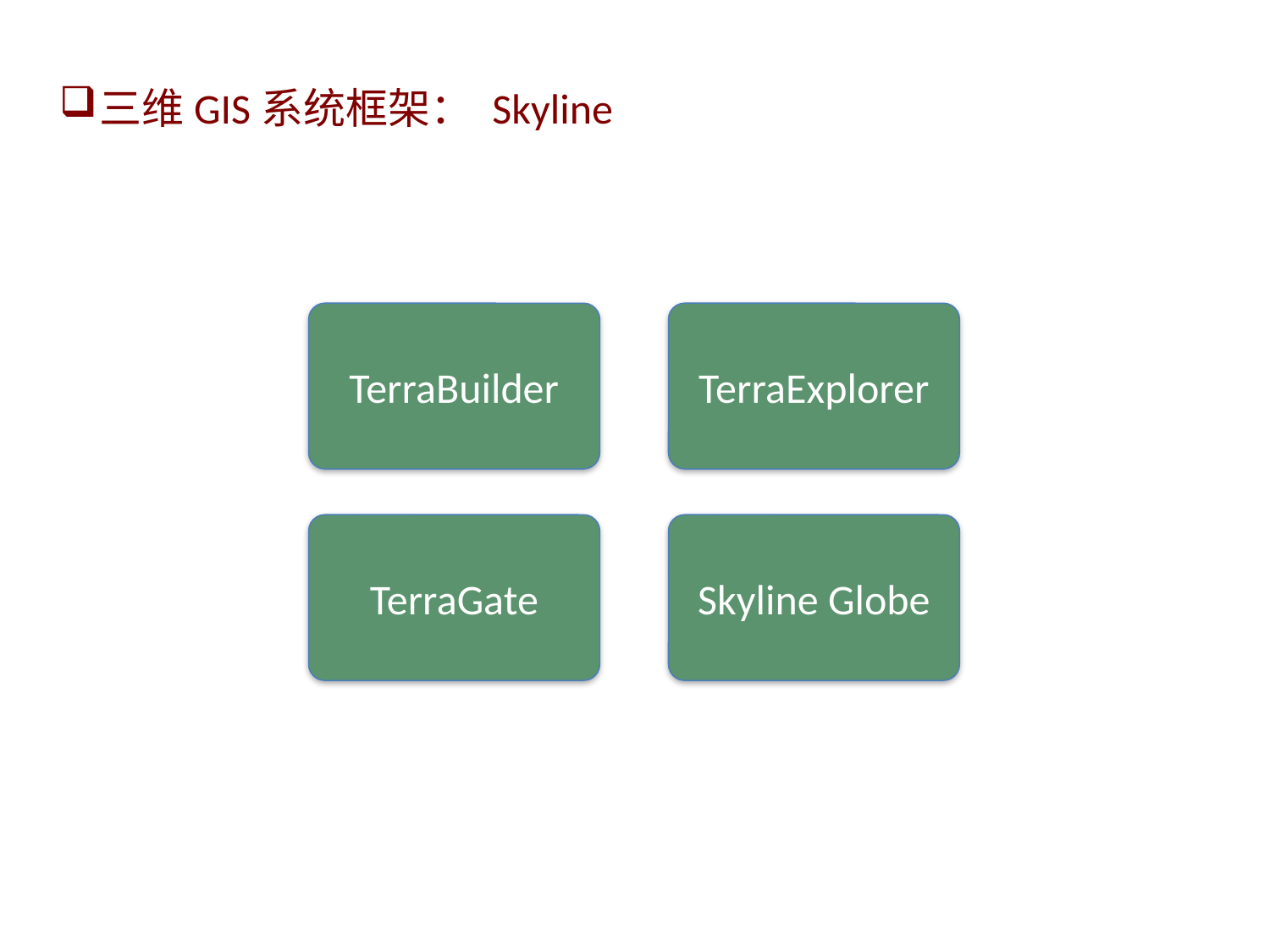

三维GIS系统框架： Skyline
TerraBuilder
TerraExplorer
TerraGate
Skyline Globe